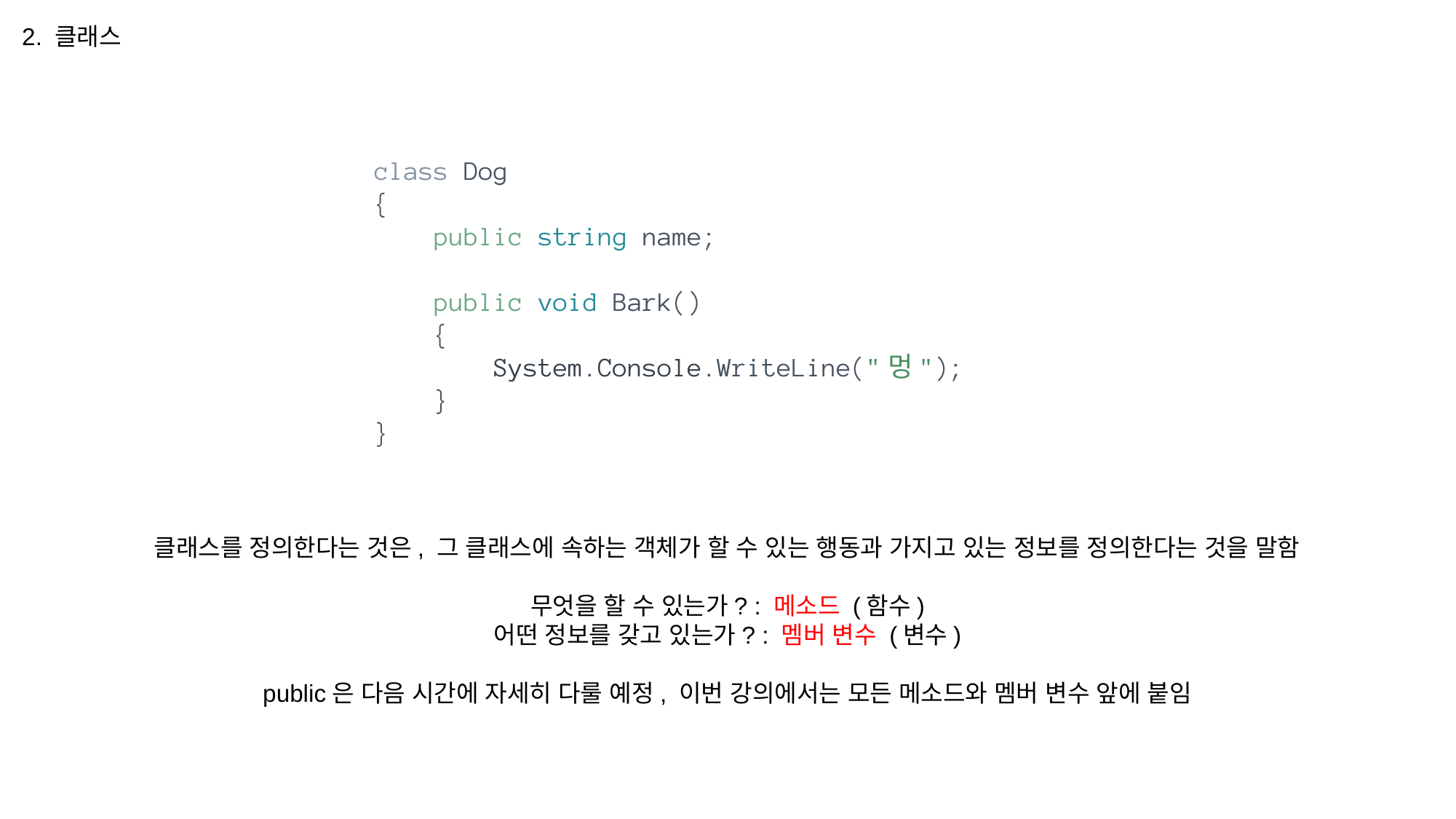

2. 클래스
class Dog
{
    public string name;
    public void Bark()
    {
        System.Console.WriteLine("멍");
    }
}
클래스를 정의한다는 것은, 그 클래스에 속하는 객체가 할 수 있는 행동과 가지고 있는 정보를 정의한다는 것을 말함
무엇을 할 수 있는가? : 메소드 (함수)
어떤 정보를 갖고 있는가? : 멤버 변수 (변수)

public은 다음 시간에 자세히 다룰 예정, 이번 강의에서는 모든 메소드와 멤버 변수 앞에 붙임